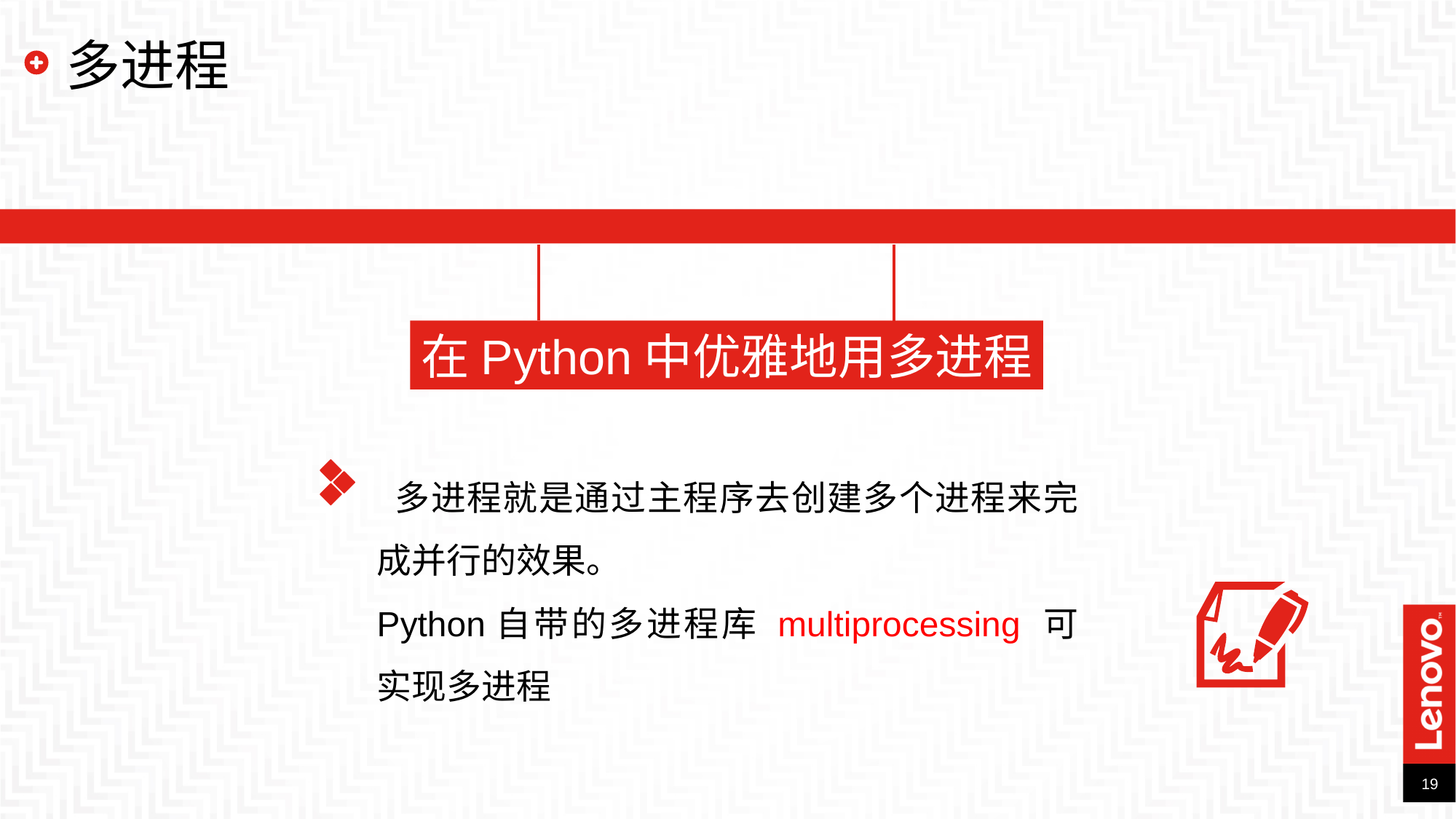

# 多进程

在Python中优雅地用多进程
 多进程就是通过主程序去创建多个进程来完成并⾏的效果。
Python自带的多进程库 multiprocessing 可实现多进程